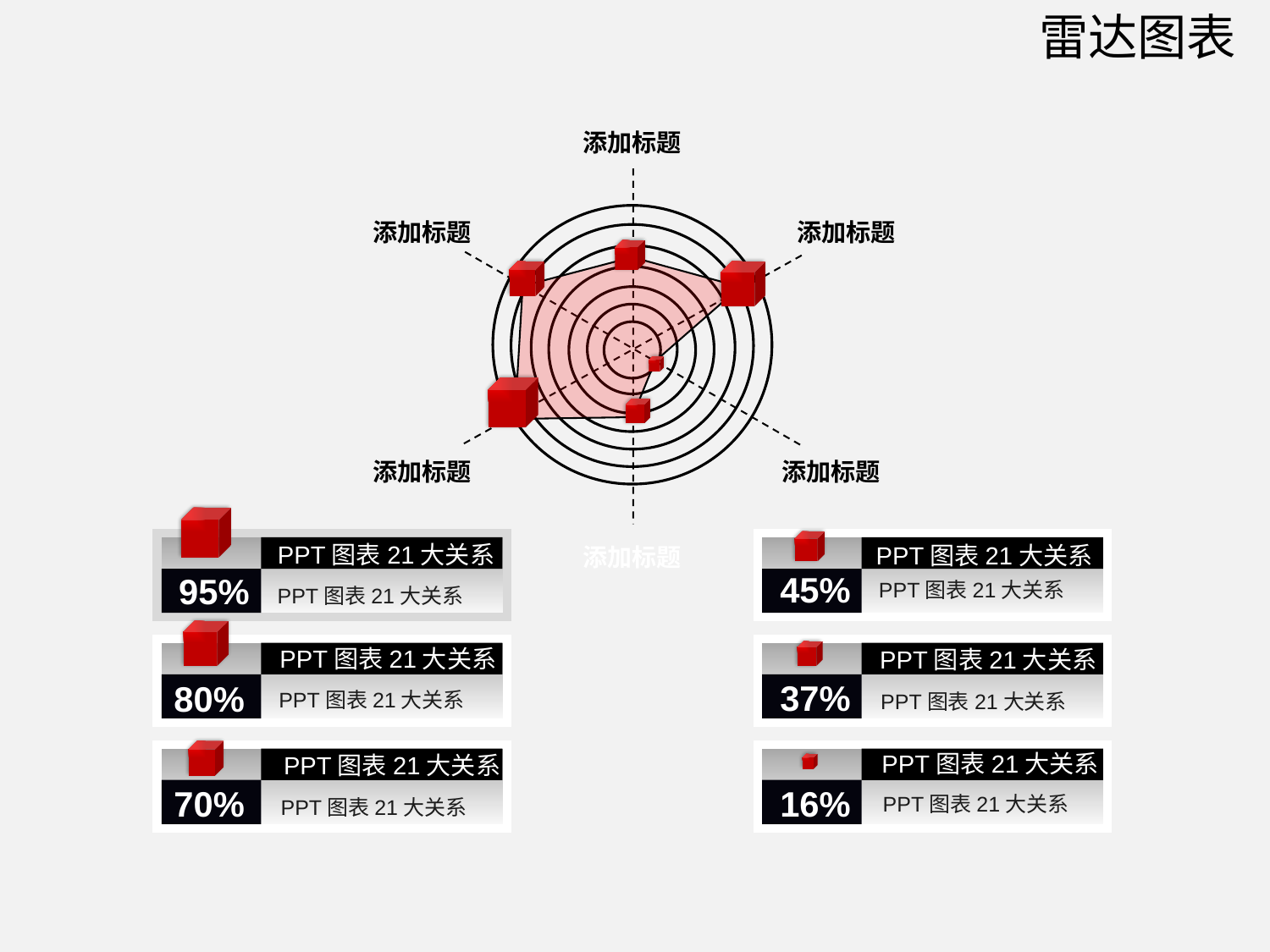

雷达图表
添加标题

添加标题
添加标题

添加标题
添加标题

PPT图表21大关系
PPT图表21大关系
添加标题
45%
95%
PPT图表21大关系
PPT图表21大关系

PPT图表21大关系
PPT图表21大关系

37%
80%
PPT图表21大关系
PPT图表21大关系

PPT图表21大关系
PPT图表21大关系

70%
16%
PPT图表21大关系
PPT图表21大关系